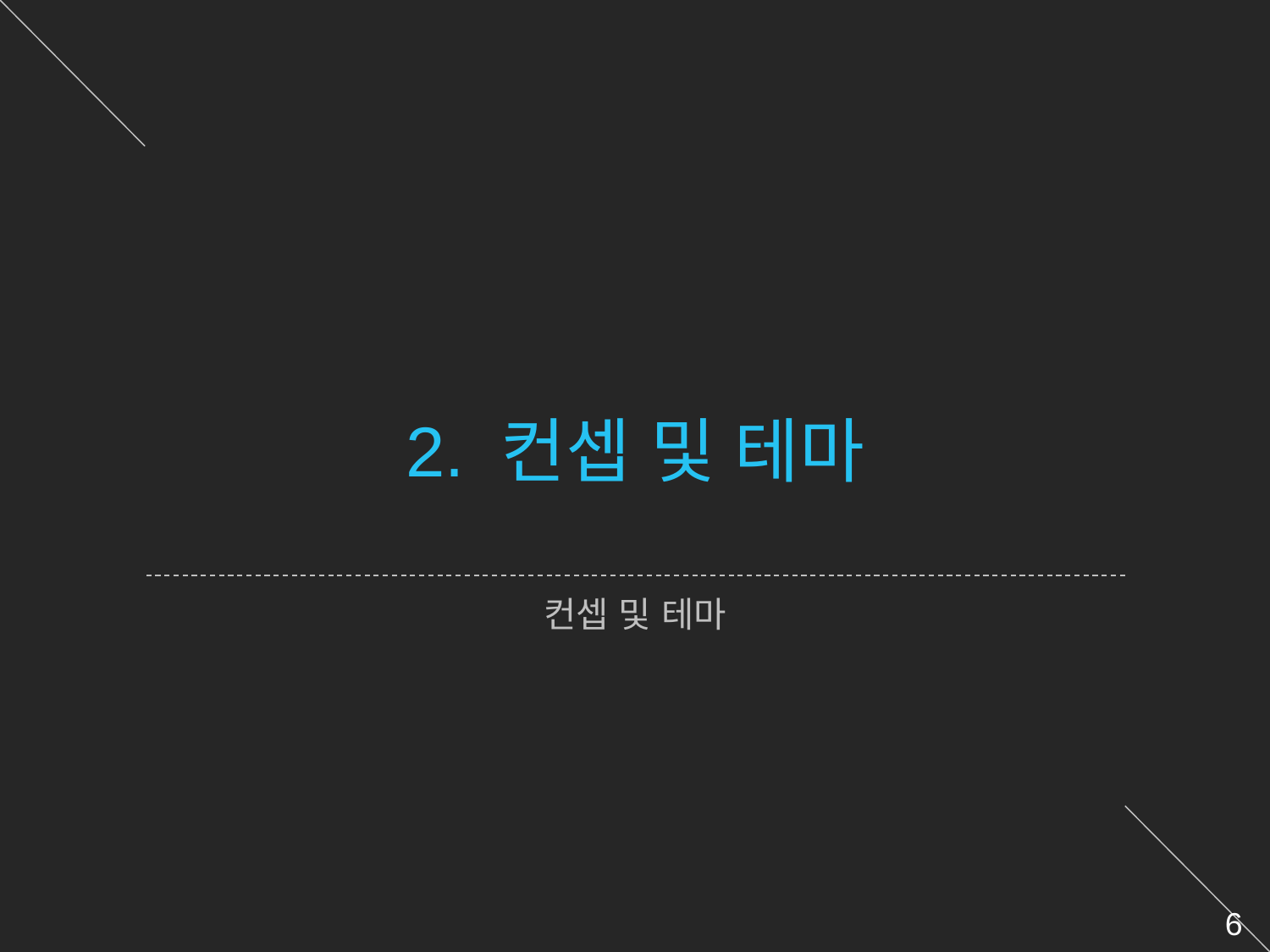

# 2. 컨셉 및 테마
컨셉 및 테마